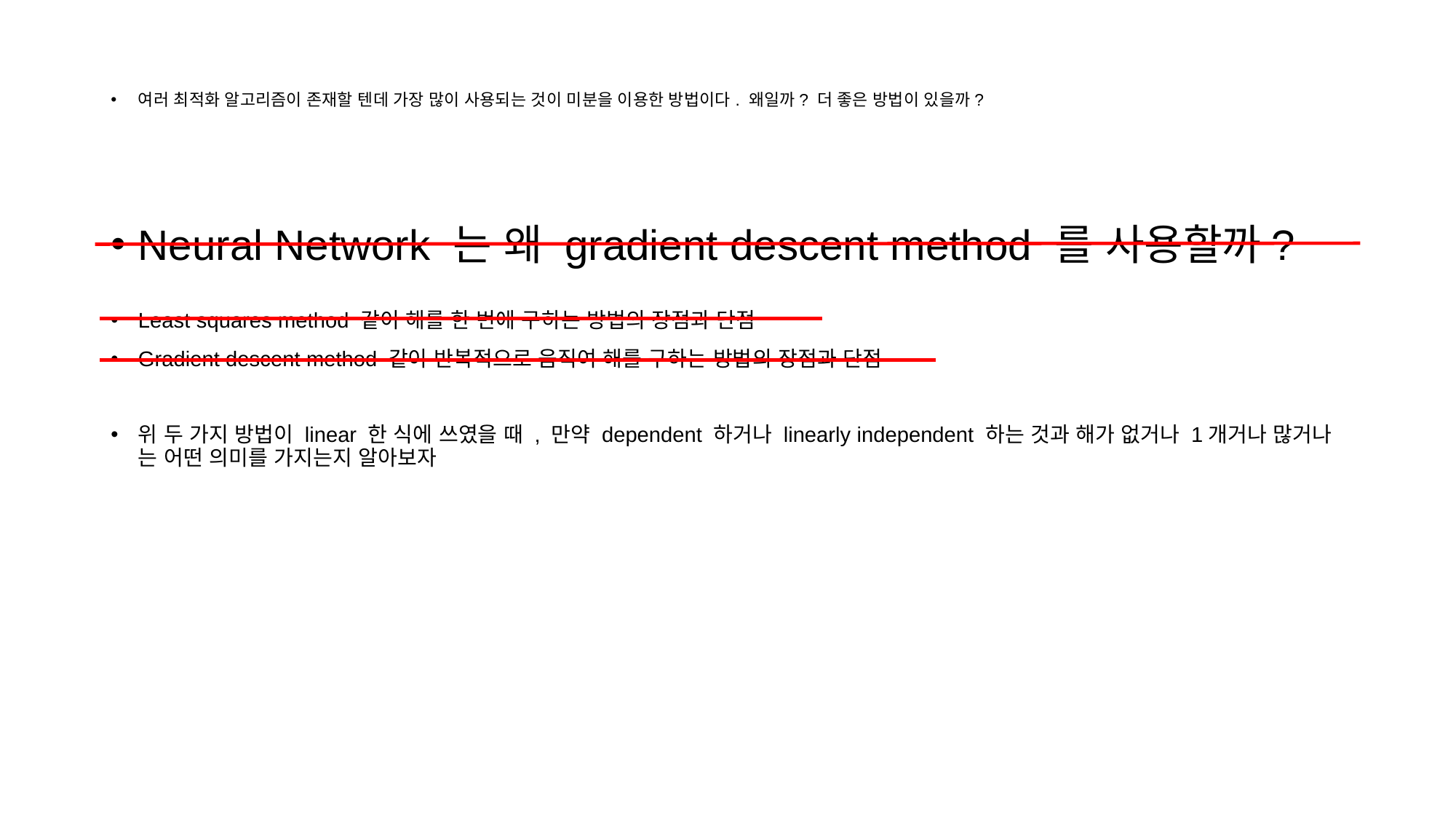

여러 최적화 알고리즘이 존재할 텐데 가장 많이 사용되는 것이 미분을 이용한 방법이다. 왜일까? 더 좋은 방법이 있을까?
Neural Network 는 왜 gradient descent method 를 사용할까?
Least squares method 같이 해를 한 번에 구하는 방법의 장점과 단점
Gradient descent method 같이 반복적으로 움직여 해를 구하는 방법의 장점과 단점

위 두 가지 방법이 linear 한 식에 쓰였을 때 , 만약 dependent 하거나 linearly independent 하는 것과 해가 없거나 1개거나 많거나 는 어떤 의미를 가지는지 알아보자